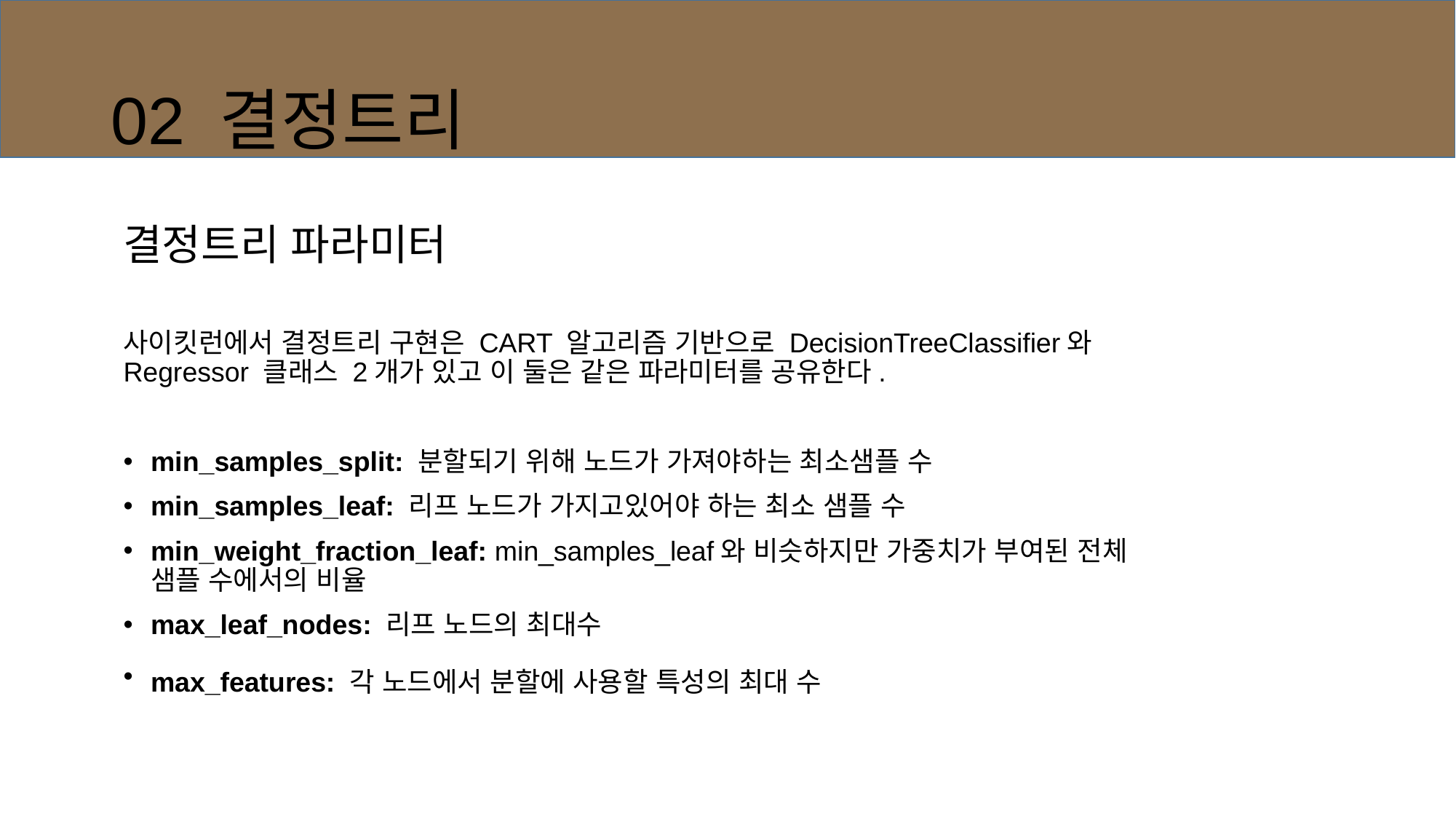

# 02 결정트리
결정트리 파라미터

사이킷런에서 결정트리 구현은 CART 알고리즘 기반으로 DecisionTreeClassifier와 Regressor 클래스 2개가 있고 이 둘은 같은 파라미터를 공유한다.

min_samples_split: 분할되기 위해 노드가 가져야하는 최소샘플 수
min_samples_leaf: 리프 노드가 가지고있어야 하는 최소 샘플 수
min_weight_fraction_leaf: min_samples_leaf와 비슷하지만 가중치가 부여된 전체 샘플 수에서의 비율
max_leaf_nodes: 리프 노드의 최대수
max_features: 각 노드에서 분할에 사용할 특성의 최대 수